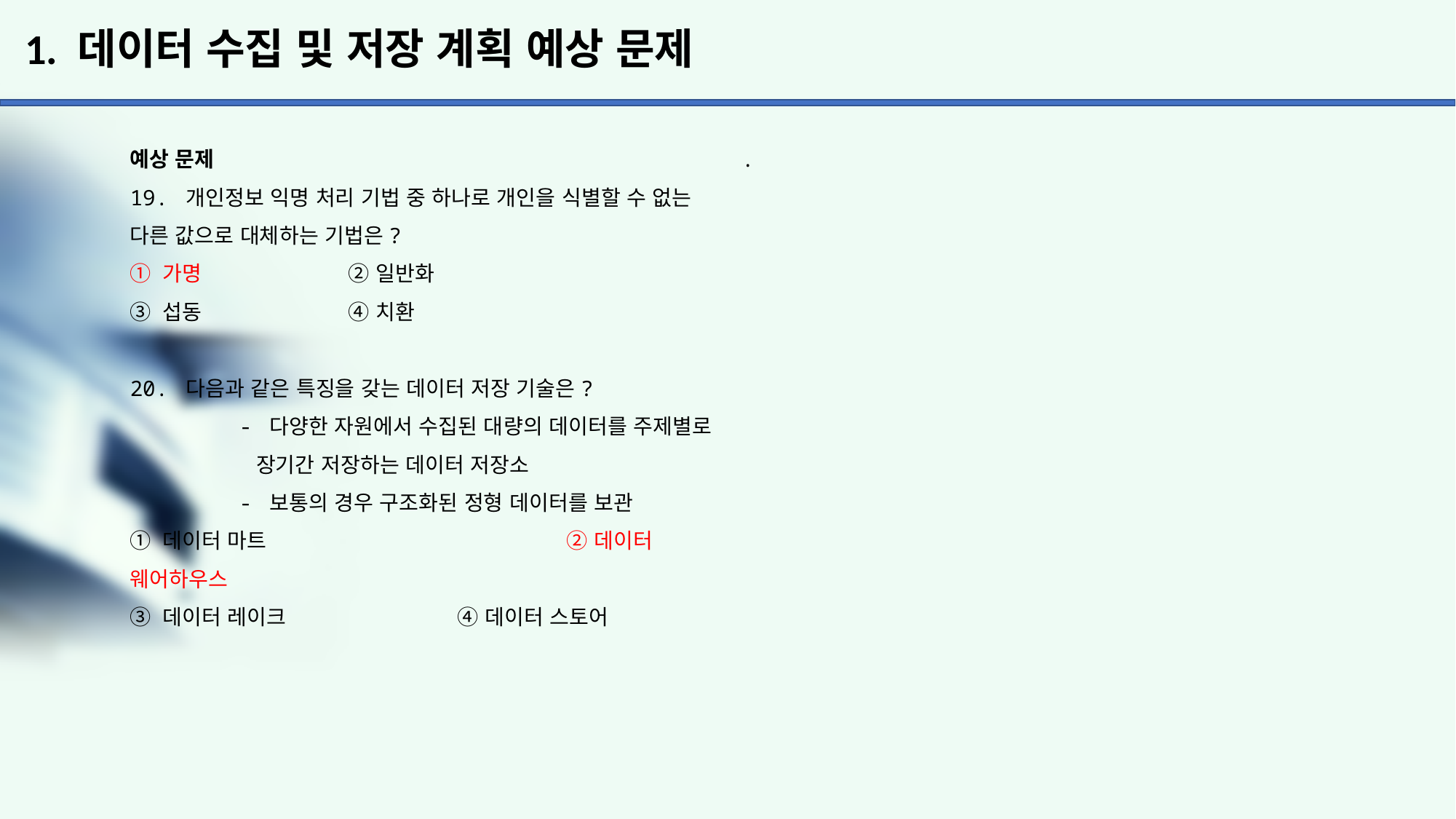

# 1. 데이터 수집 및 저장 계획 예상 문제
예상 문제
19. 개인정보 익명 처리 기법 중 하나로 개인을 식별할 수 없는 다른 값으로 대체하는 기법은?
① 가명  		② 일반화
③ 섭동 		④ 치환

20. 다음과 같은 특징을 갖는 데이터 저장 기술은?
	- 다양한 자원에서 수집된 대량의 데이터를 주제별로
	  장기간 저장하는 데이터 저장소
	- 보통의 경우 구조화된 정형 데이터를 보관
① 데이터 마트			② 데이터 웨어하우스
③ 데이터 레이크		④ 데이터 스토어
.